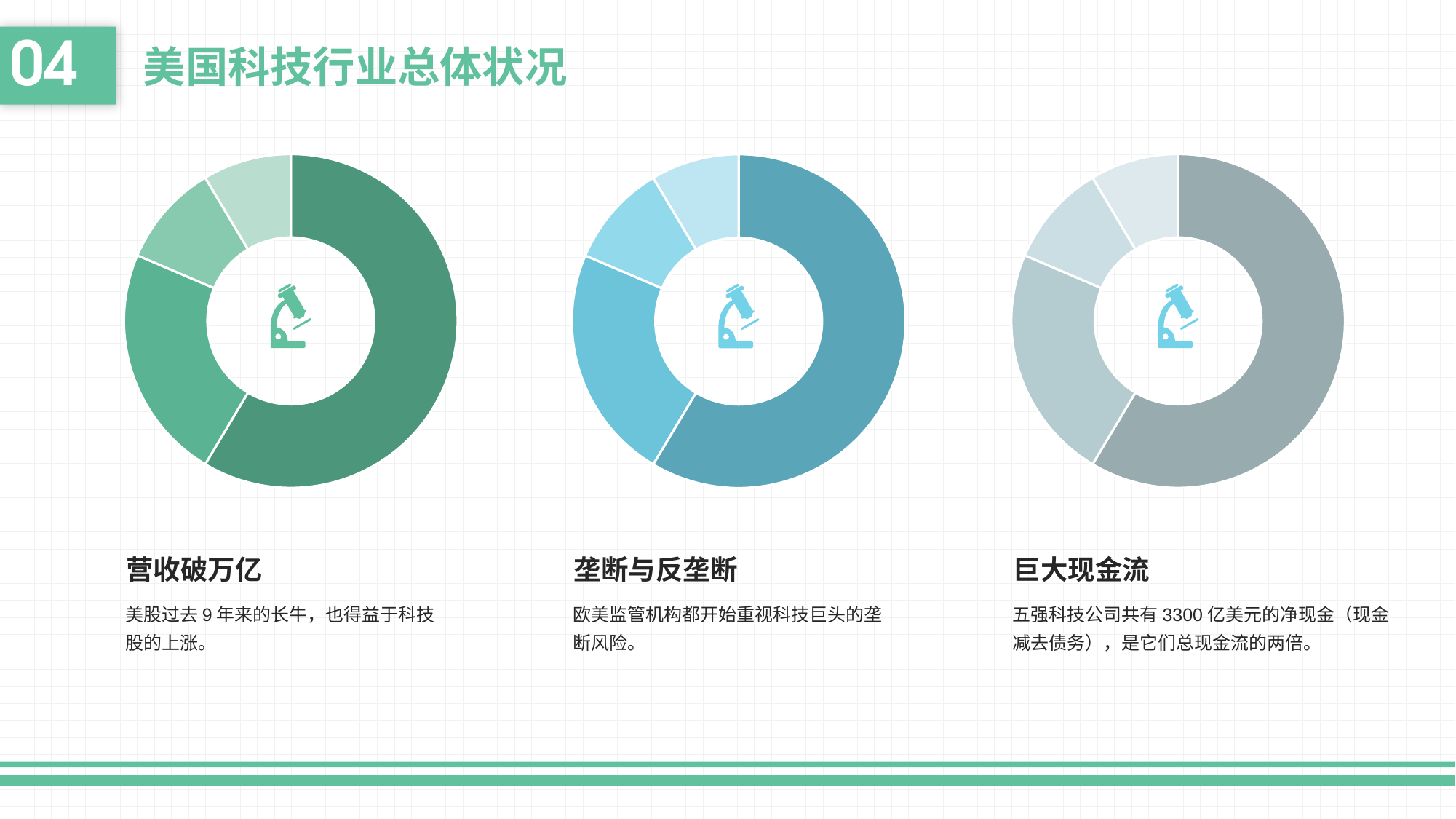

04
美国科技行业总体状况

### Chart

| Category | 销售额 |
|---|---|
| 第一季度 | 8.2 |
| 第二季度 | 3.2 |
| 第三季度 | 1.4 |
| 第四季度 | 1.2 |

### Chart

| Category | 销售额 |
|---|---|
| 第一季度 | 8.2 |
| 第二季度 | 3.2 |
| 第三季度 | 1.4 |
| 第四季度 | 1.2 |

### Chart

| Category | 销售额 |
|---|---|
| 第一季度 | 8.2 |
| 第二季度 | 3.2 |
| 第三季度 | 1.4 |
| 第四季度 | 1.2 |

营收破万亿
巨大现金流
垄断与反垄断
美股过去9年来的长牛，也得益于科技股的上涨。
五强科技公司共有3300亿美元的净现金（现金减去债务），是它们总现金流的两倍。
欧美监管机构都开始重视科技巨头的垄断风险。